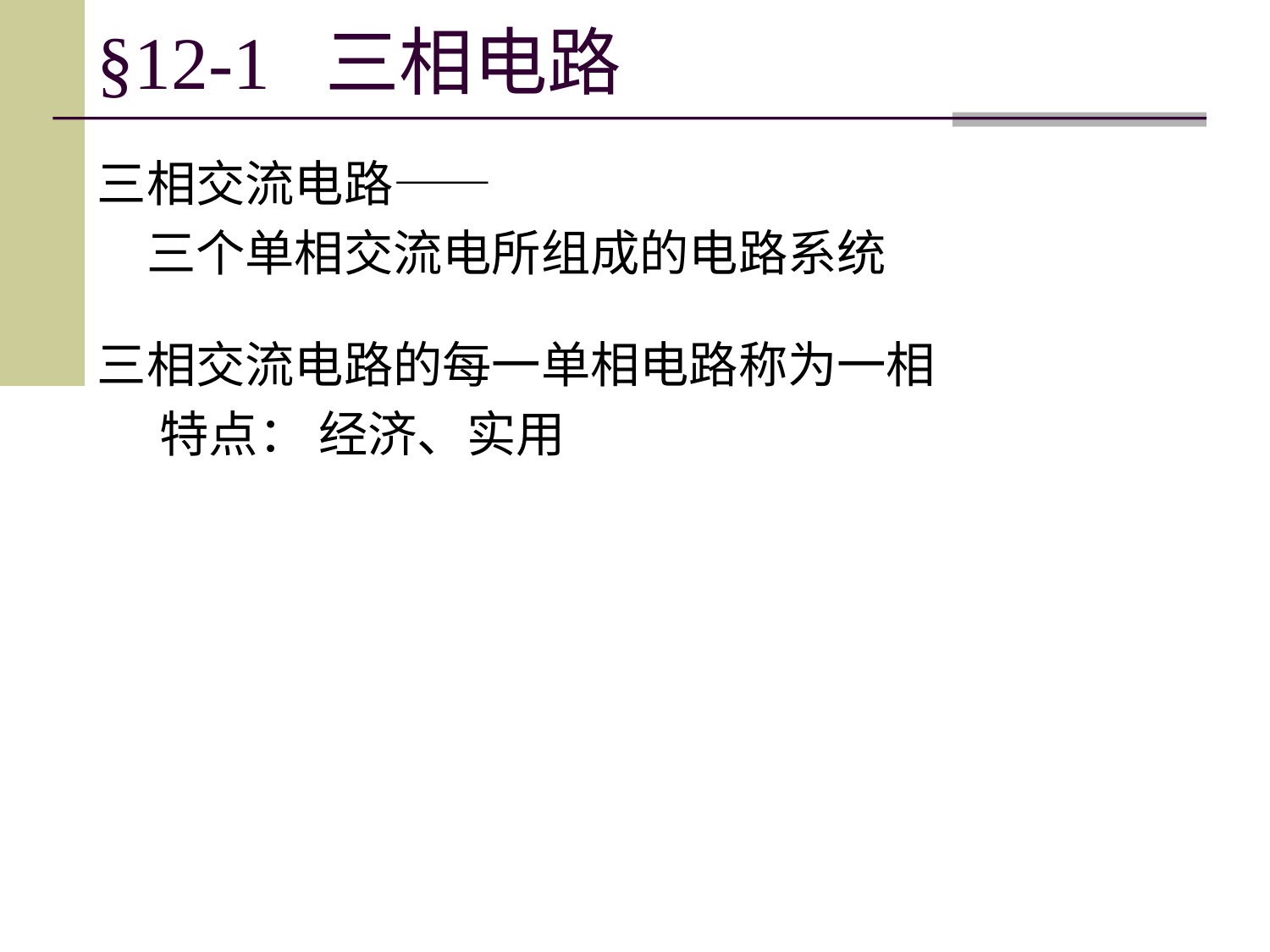

# §12-1  三相电路
三相交流电路——
三个单相交流电所组成的电路系统
三相交流电路的每一单相电路称为一相
特点： 经济、实用